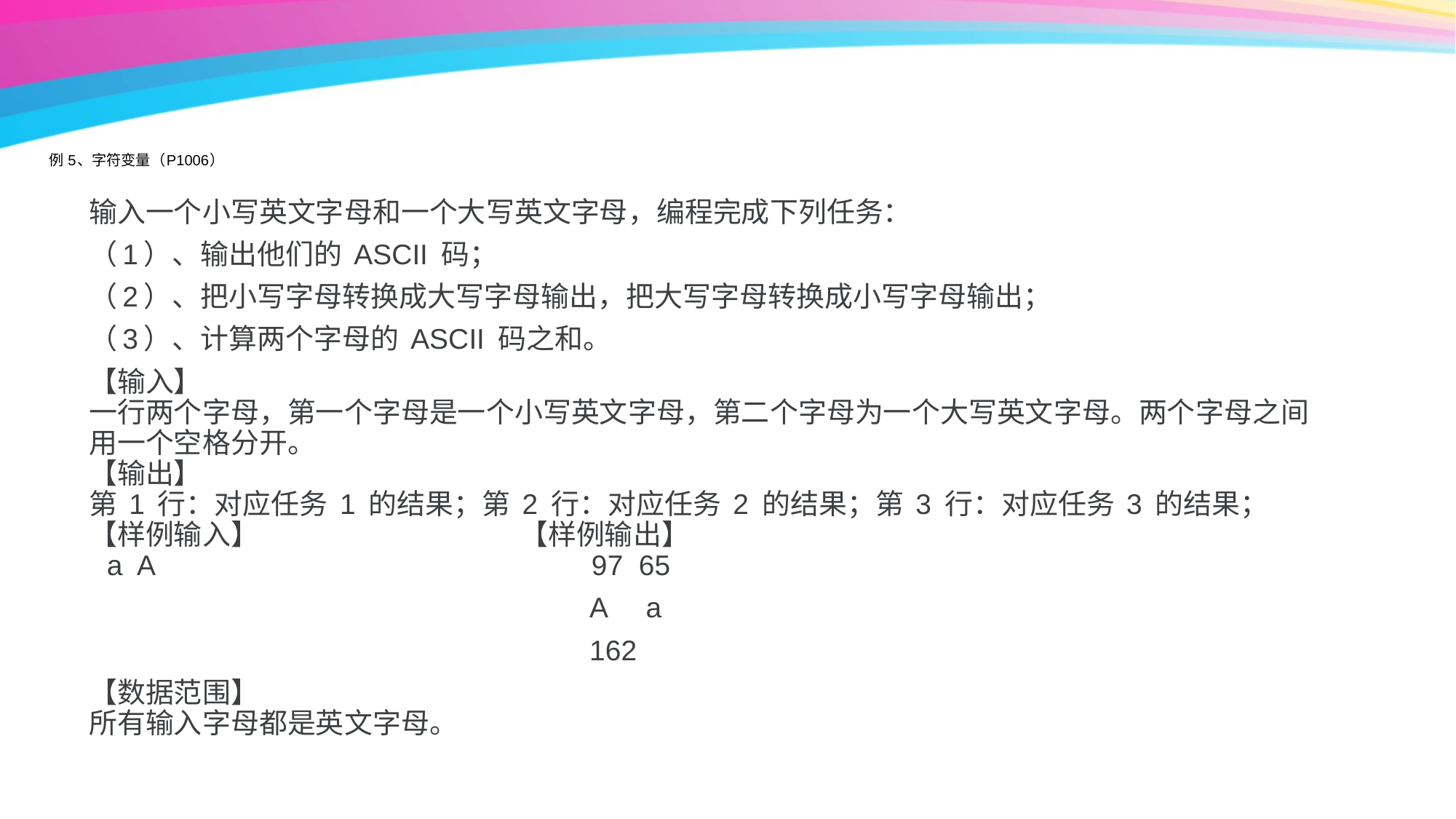

# 例 5、字符变量（P1006）
输入一个小写英文字母和一个大写英文字母，编程完成下列任务：
（1）、输出他们的 ASCII 码；
（2）、把小写字母转换成大写字母输出，把大写字母转换成小写字母输出；
（3）、计算两个字母的 ASCII 码之和。
【输入】
一行两个字母，第一个字母是一个小写英文字母，第二个字母为一个大写英文字母。两个字母之间用一个空格分开。
【输出】
第 1 行：对应任务 1 的结果；第 2 行：对应任务 2 的结果；第 3 行：对应任务 3 的结果；
【样例输入】                                         【样例输出】
  a  A                                                        97  65
                                                                A     a
                                                                162
【数据范围】
所有输入字母都是英文字母。